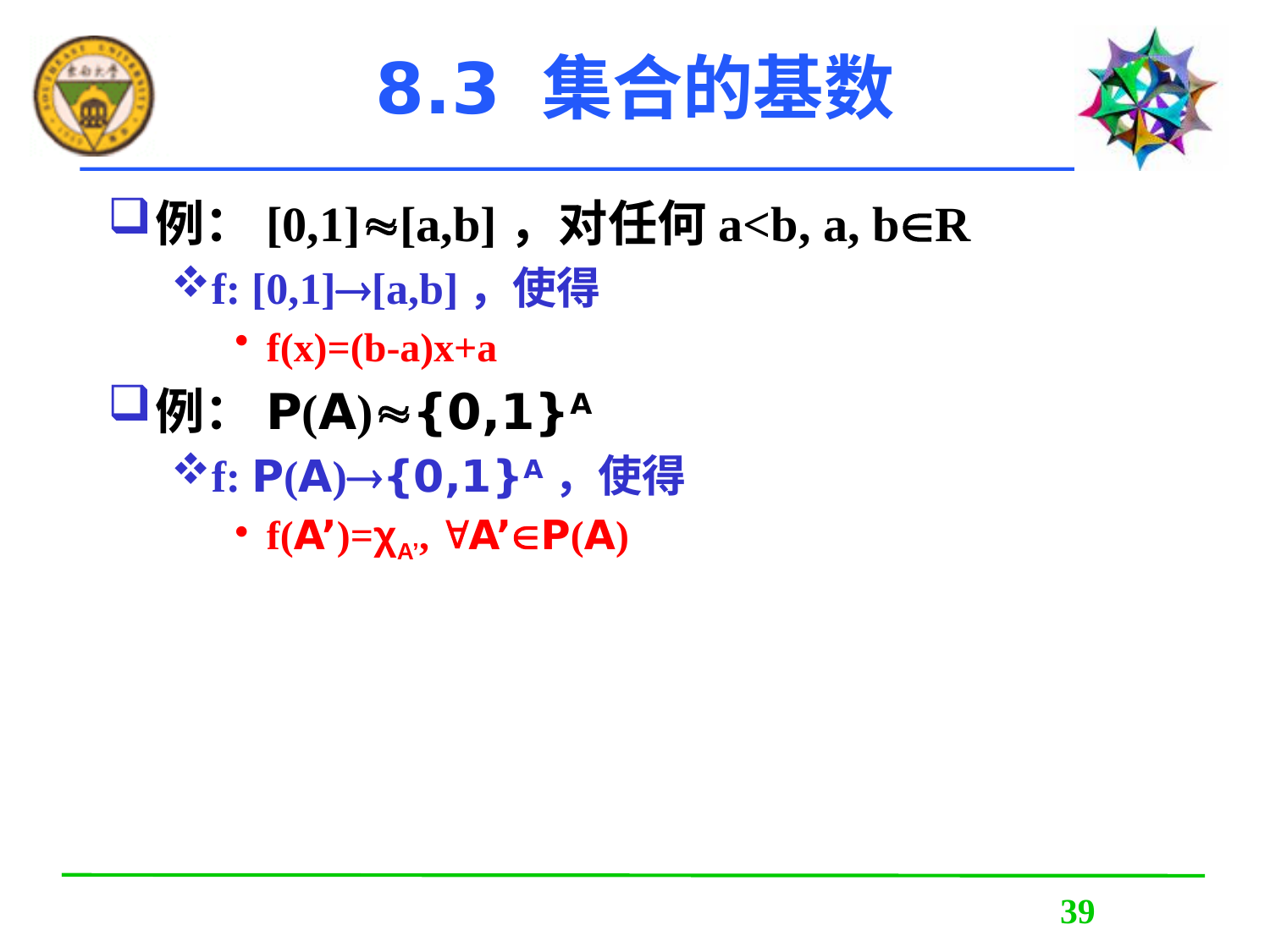

# 8.3 集合的基数
例：[0,1]≈[a,b]，对任何a<b, a, b∈R
f: [0,1]→[a,b]，使得
f(x)=(b-a)x+a
例：P(A)≈{0,1}A
f: P(A)→{0,1}A，使得
f(A’)=χA’, ∀A’∈P(A)